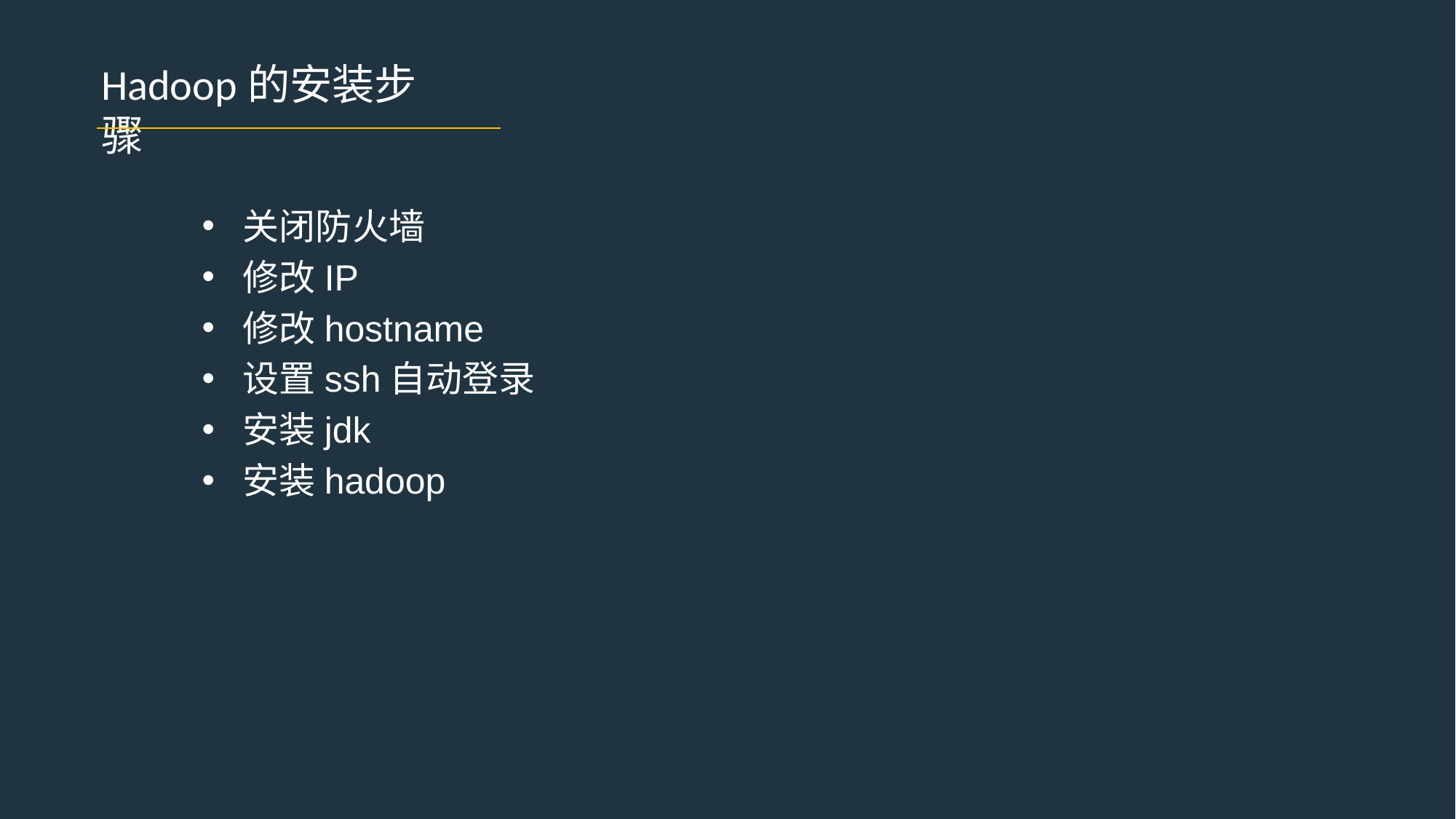

Hadoop的安装步骤
关闭防火墙
修改IP
修改hostname
设置ssh自动登录
安装jdk
安装hadoop